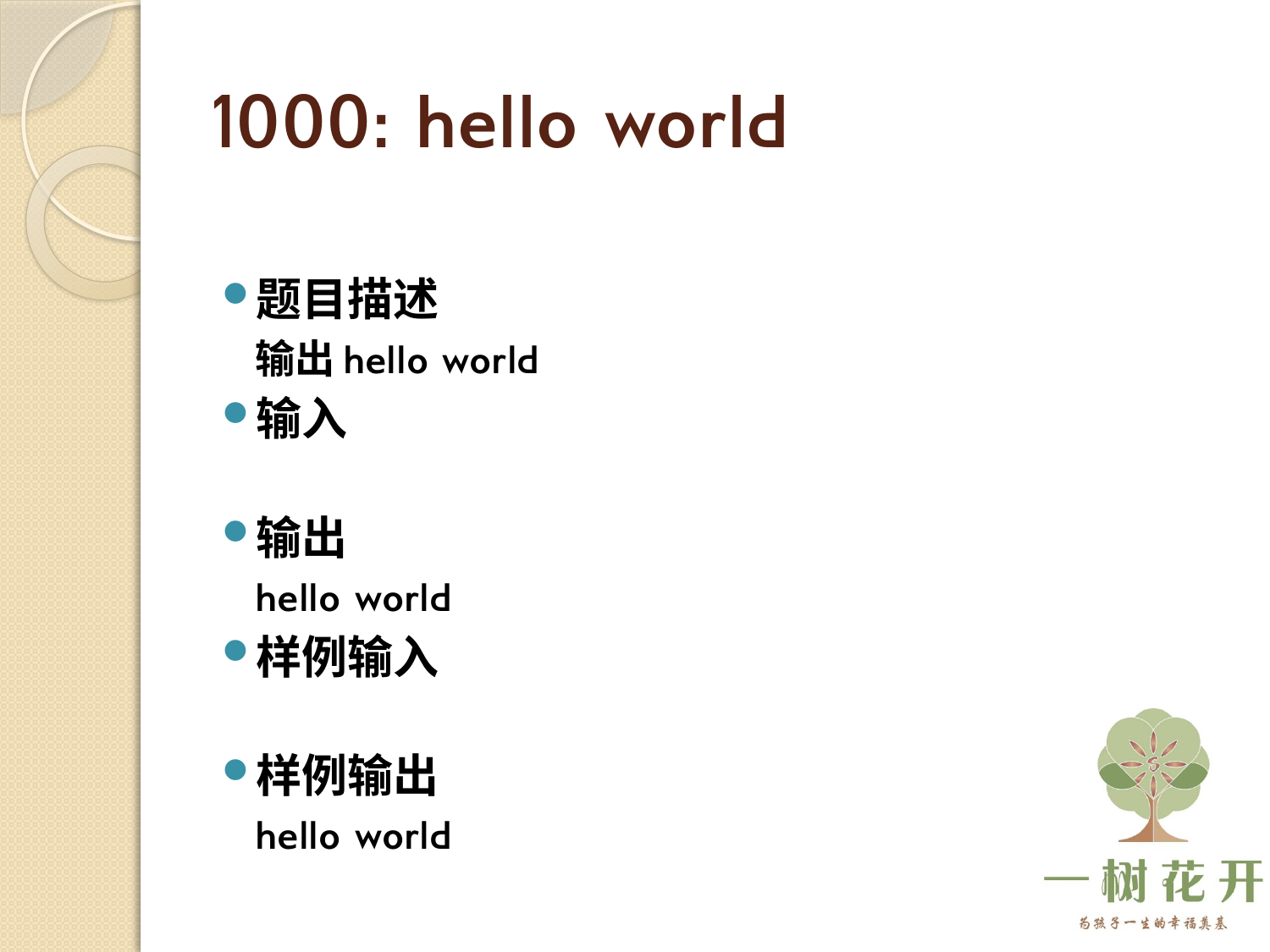

# 1000: hello world

题目描述
输出hello world
输入

输出
hello world
样例输入

样例输出
hello world